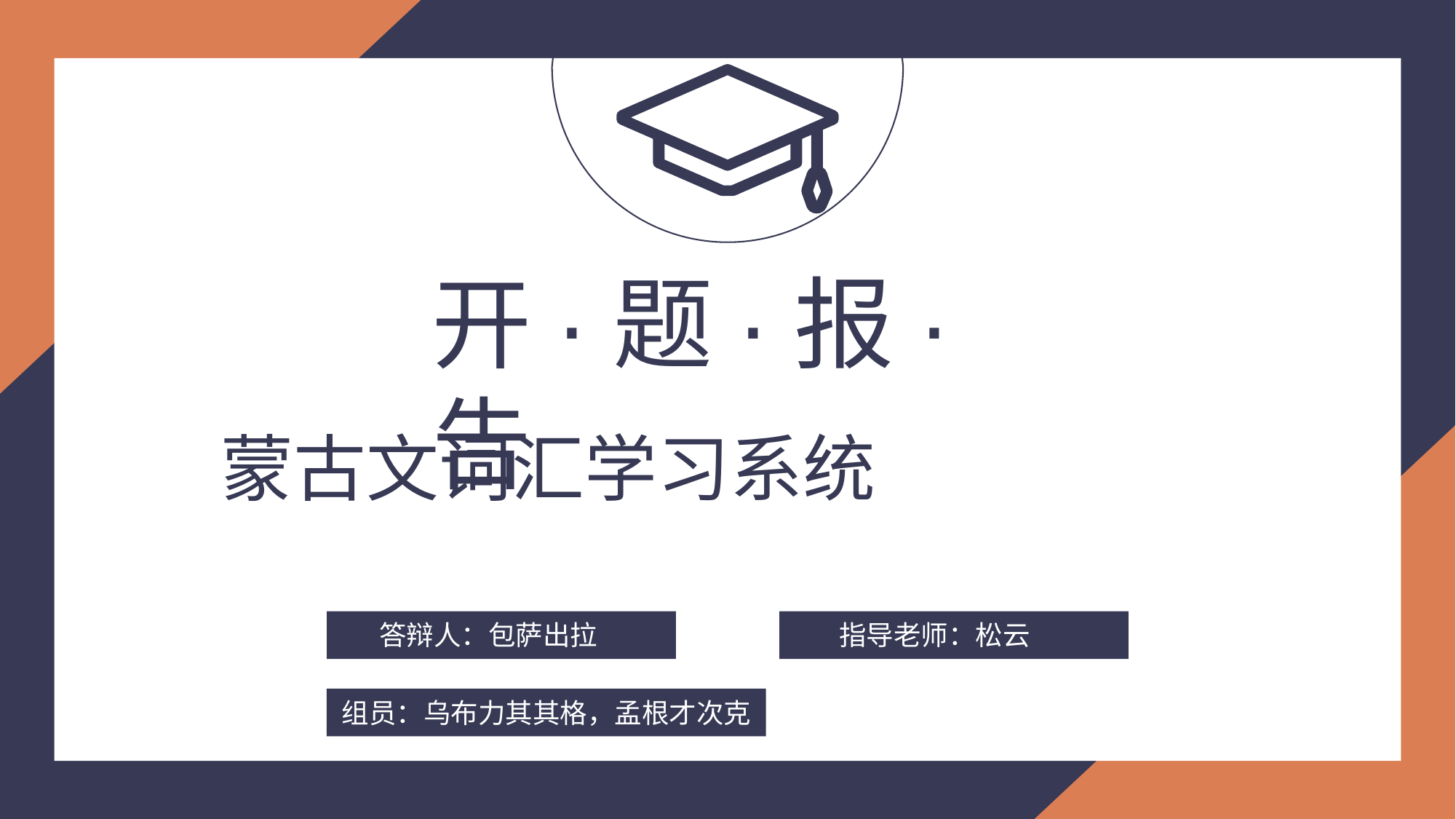

开·题·报·告

蒙古文词汇学习系统

答辩人：包萨出拉
指导老师：松云
组员：乌布力其其格，孟根才次克